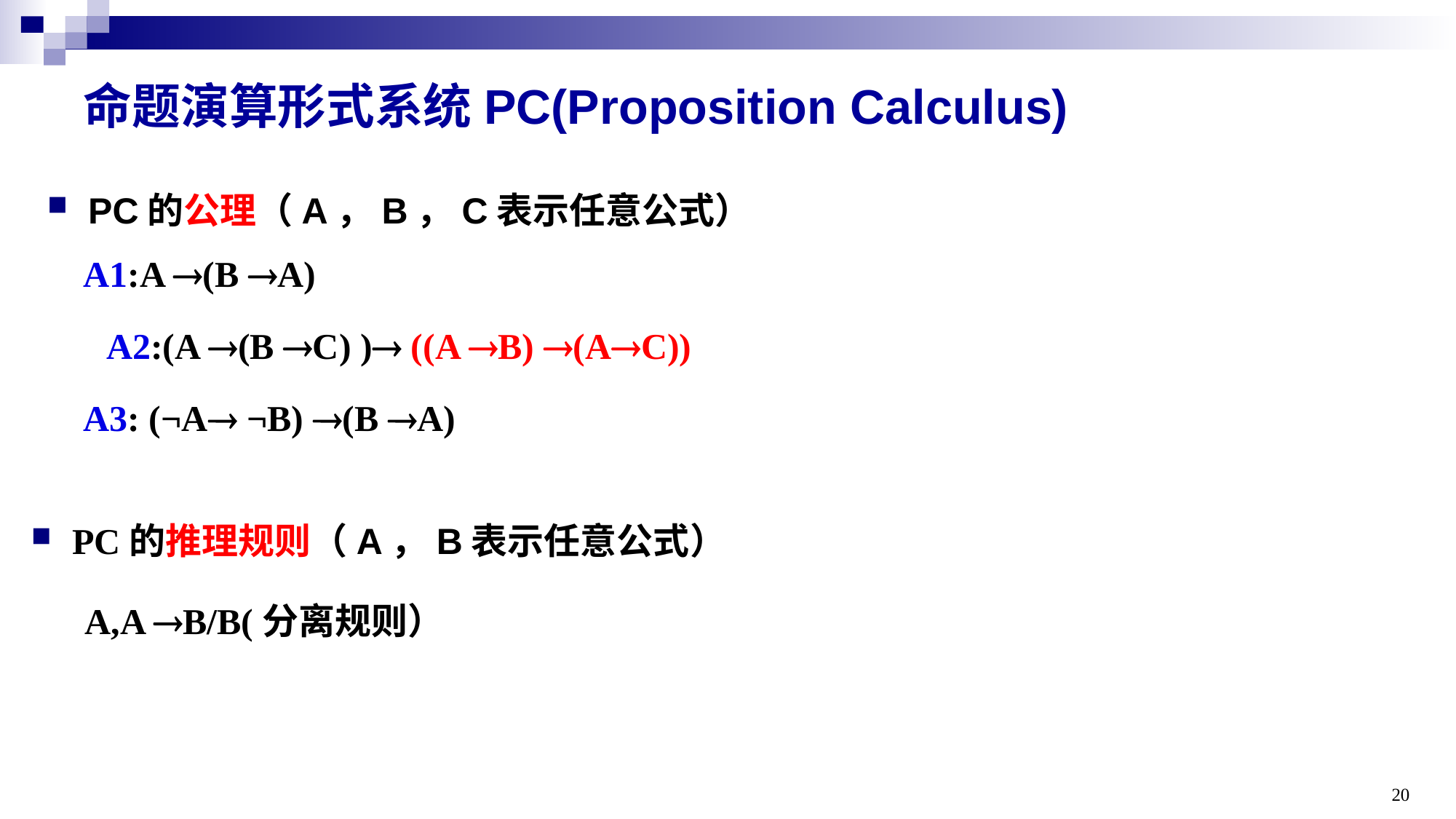

# 命题演算形式系统PC(Proposition Calculus)
PC的公理（A，B，C表示任意公式）
A1:A →(B →A)
A2:(A →(B →C) )→ ((A →B) →(A→C))
A3: (¬A→ ¬B) →(B →A)
PC的推理规则（A，B表示任意公式）
A,A →B/B(分离规则）
20